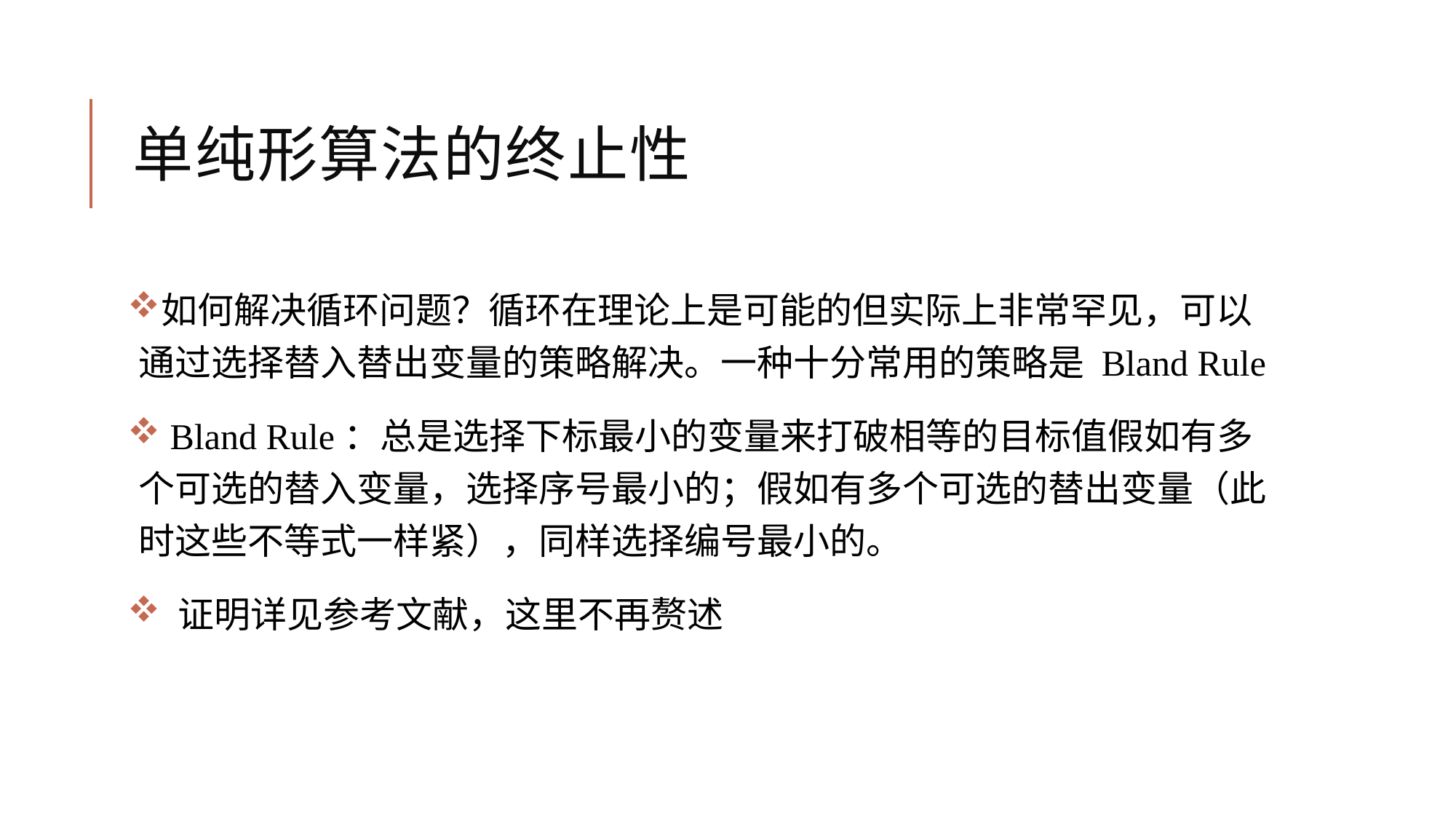

# 单纯形算法的终止性
如何解决循环问题？循环在理论上是可能的但实际上非常罕见，可以通过选择替入替出变量的策略解决。一种十分常用的策略是 Bland Rule
 Bland Rule：总是选择下标最小的变量来打破相等的目标值假如有多个可选的替入变量，选择序号最小的；假如有多个可选的替出变量（此时这些不等式一样紧），同样选择编号最小的。
 证明详见参考文献，这里不再赘述